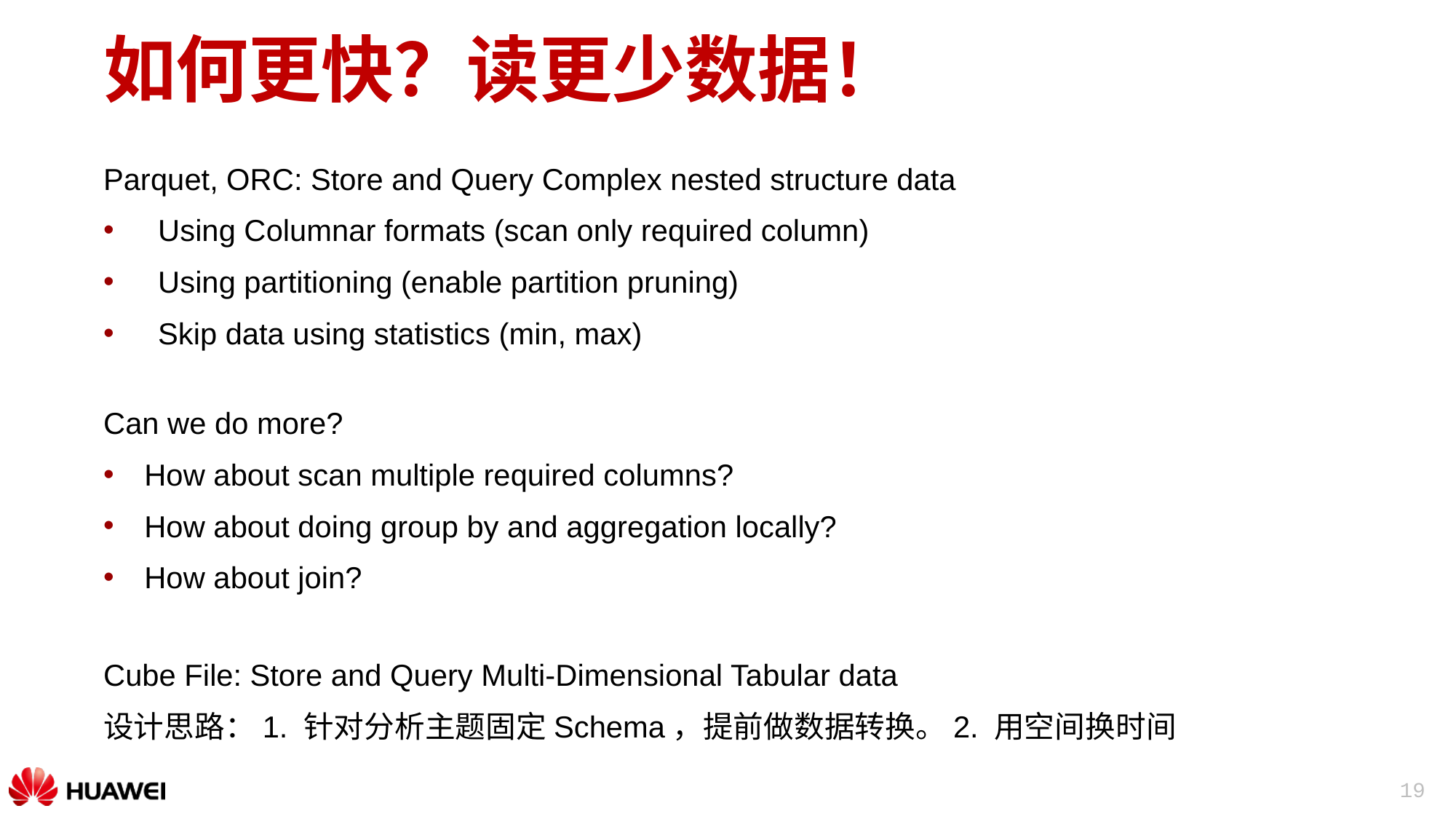

# 如何更快？读更少数据！
Parquet, ORC: Store and Query Complex nested structure data
Using Columnar formats (scan only required column)
Using partitioning (enable partition pruning)
Skip data using statistics (min, max)
Can we do more?
How about scan multiple required columns?
How about doing group by and aggregation locally?
How about join?
Cube File: Store and Query Multi-Dimensional Tabular data
设计思路：1. 针对分析主题固定Schema，提前做数据转换。2. 用空间换时间